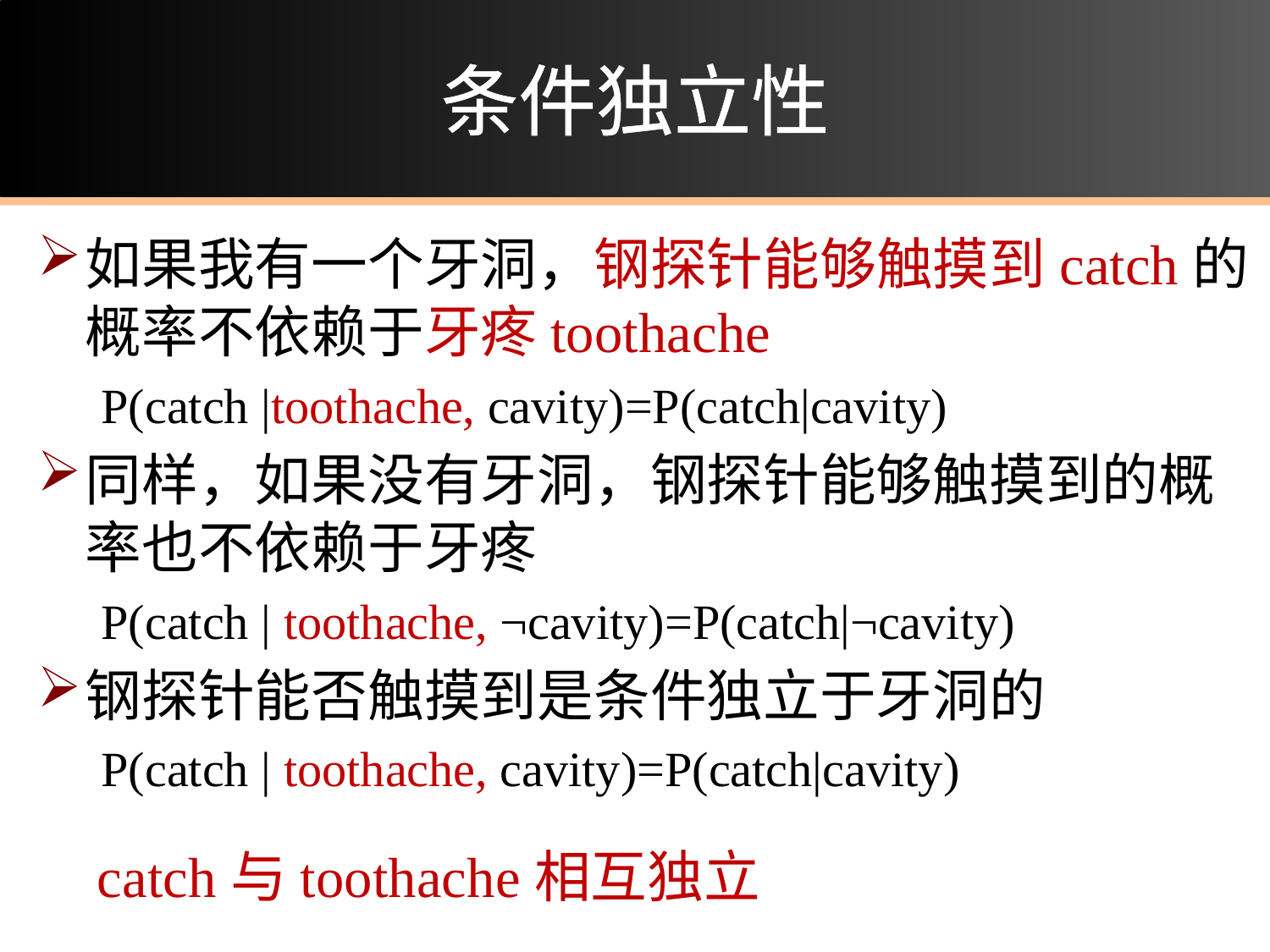

# 条件独立性
如果我有一个牙洞，钢探针能够触摸到catch的概率不依赖于牙疼toothache
P(catch |toothache, cavity)=P(catch|cavity)
同样，如果没有牙洞，钢探针能够触摸到的概率也不依赖于牙疼
P(catch | toothache, ¬cavity)=P(catch|¬cavity)
钢探针能否触摸到是条件独立于牙洞的
P(catch | toothache, cavity)=P(catch|cavity)
catch与toothache相互独立